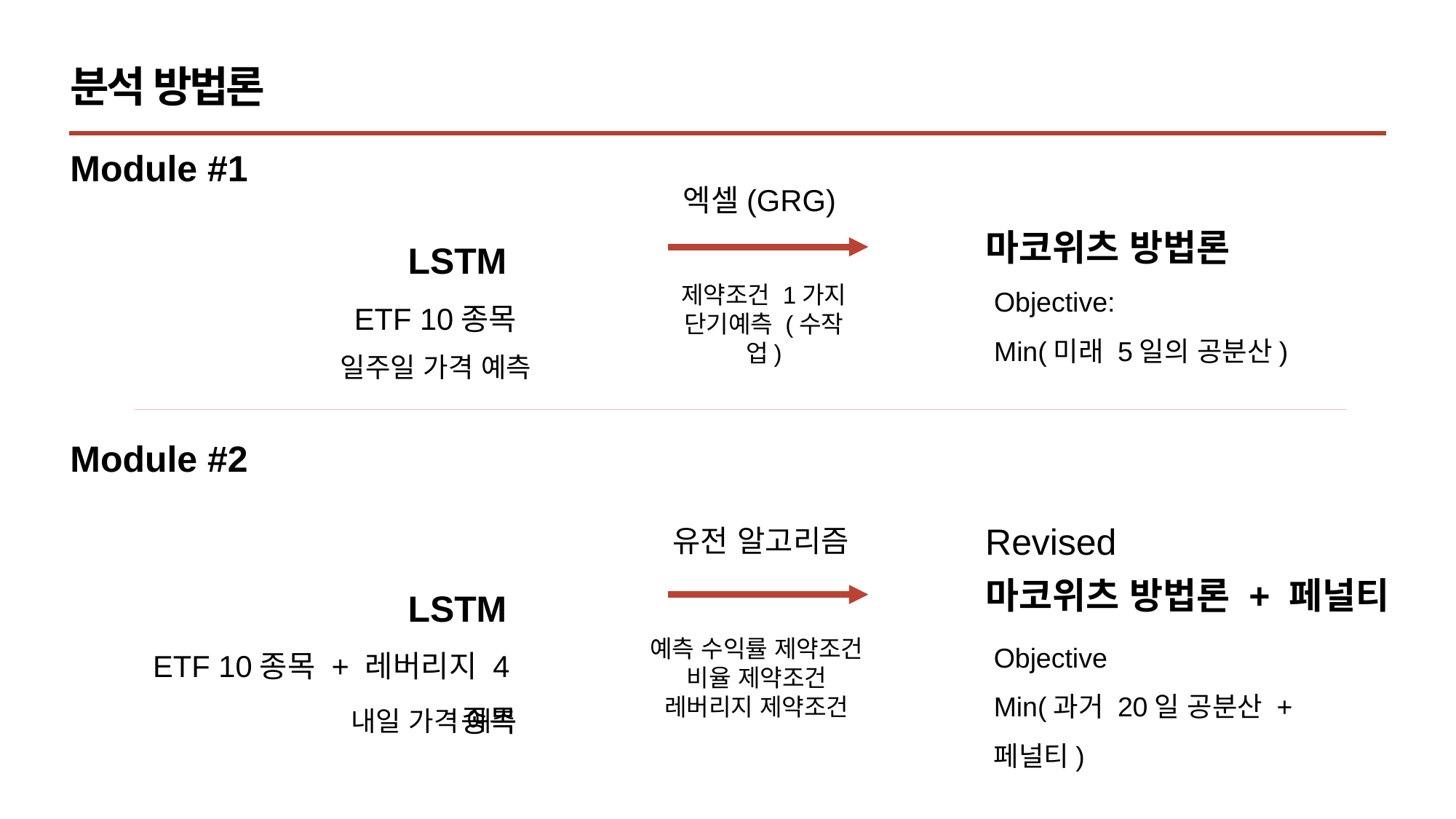

분석 방법론
Module #1
엑셀(GRG)
LSTM
ETF 10종목
마코위츠 방법론
Objective:
Min(미래 5일의 공분산)
제약조건 1가지
단기예측 (수작업)
일주일 가격 예측
Module #2
Revised
유전 알고리즘
LSTM
ETF 10종목 + 레버리지 4종목
마코위츠 방법론 + 페널티
Objective
Min(과거 20일 공분산 + 페널티)
예측 수익률 제약조건
비율 제약조건
레버리지 제약조건
내일 가격 예측